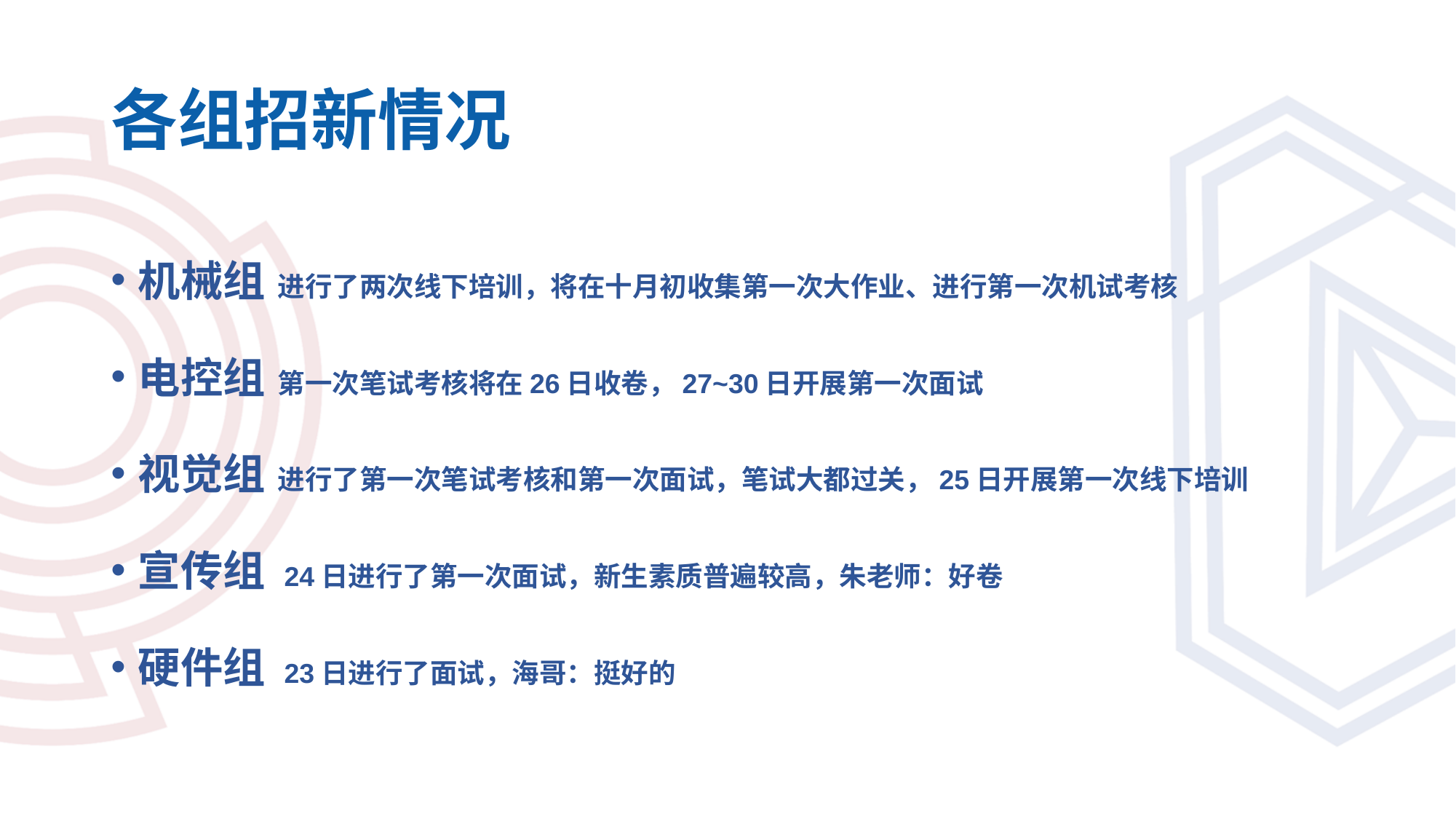

# 各组招新情况
机械组  进行了两次线下培训，将在十月初收集第一次大作业、进行第一次机试考核
电控组  第一次笔试考核将在26日收卷，27~30日开展第一次面试
视觉组  进行了第一次笔试考核和第一次面试，笔试大都过关，25日开展第一次线下培训
宣传组  24日进行了第一次面试，新生素质普遍较高，朱老师：好卷
硬件组  23日进行了面试，海哥：挺好的